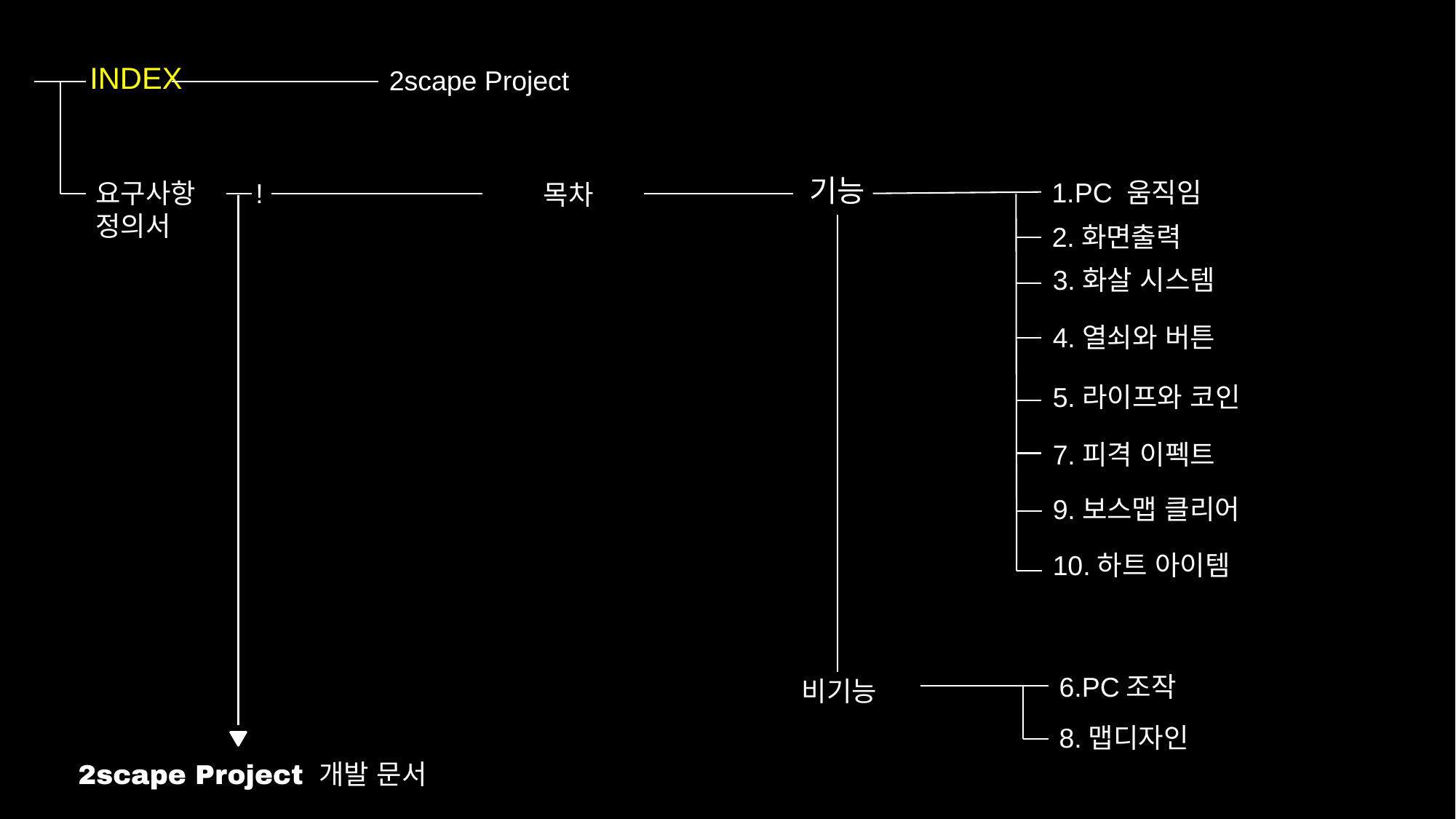

2scape Project
기능
1.PC 움직임
요구사항 정의서
!
목차
2.화면출력
3.화살 시스템
4.열쇠와 버튼
5.라이프와 코인
7.피격 이펙트
9.보스맵 클리어
10.하트 아이템
6.PC조작
비기능
8.맵디자인

2scape Project 개발 문서